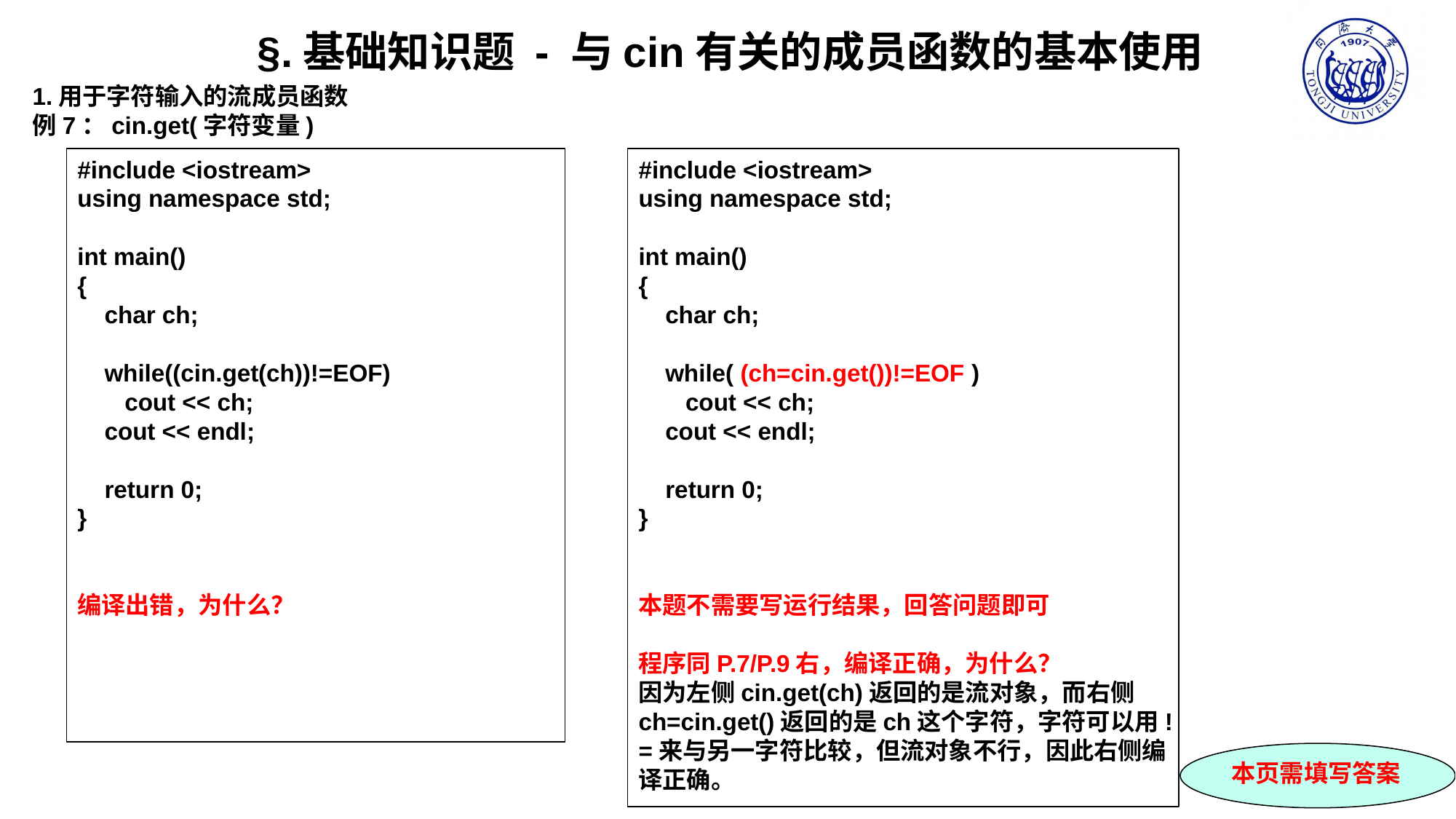

§.基础知识题 - 与cin有关的成员函数的基本使用
1.用于字符输入的流成员函数
例7：cin.get(字符变量)
#include <iostream>
using namespace std;

int main()
{
    char ch;

    while((cin.get(ch))!=EOF)
       cout << ch;
    cout << endl;

    return 0;
}

编译出错，为什么？
#include <iostream>
using namespace std;

int main()
{
    char ch;

    while( (ch=cin.get())!=EOF )
       cout << ch;
    cout << endl;

    return 0;
}

本题不需要写运行结果，回答问题即可

程序同P.7/P.9右，编译正确，为什么？
因为左侧cin.get(ch)返回的是流对象，而右侧
ch=cin.get()返回的是ch这个字符，字符可以用!=来与另一字符比较，但流对象不行，因此右侧编译正确。

本页需填写答案